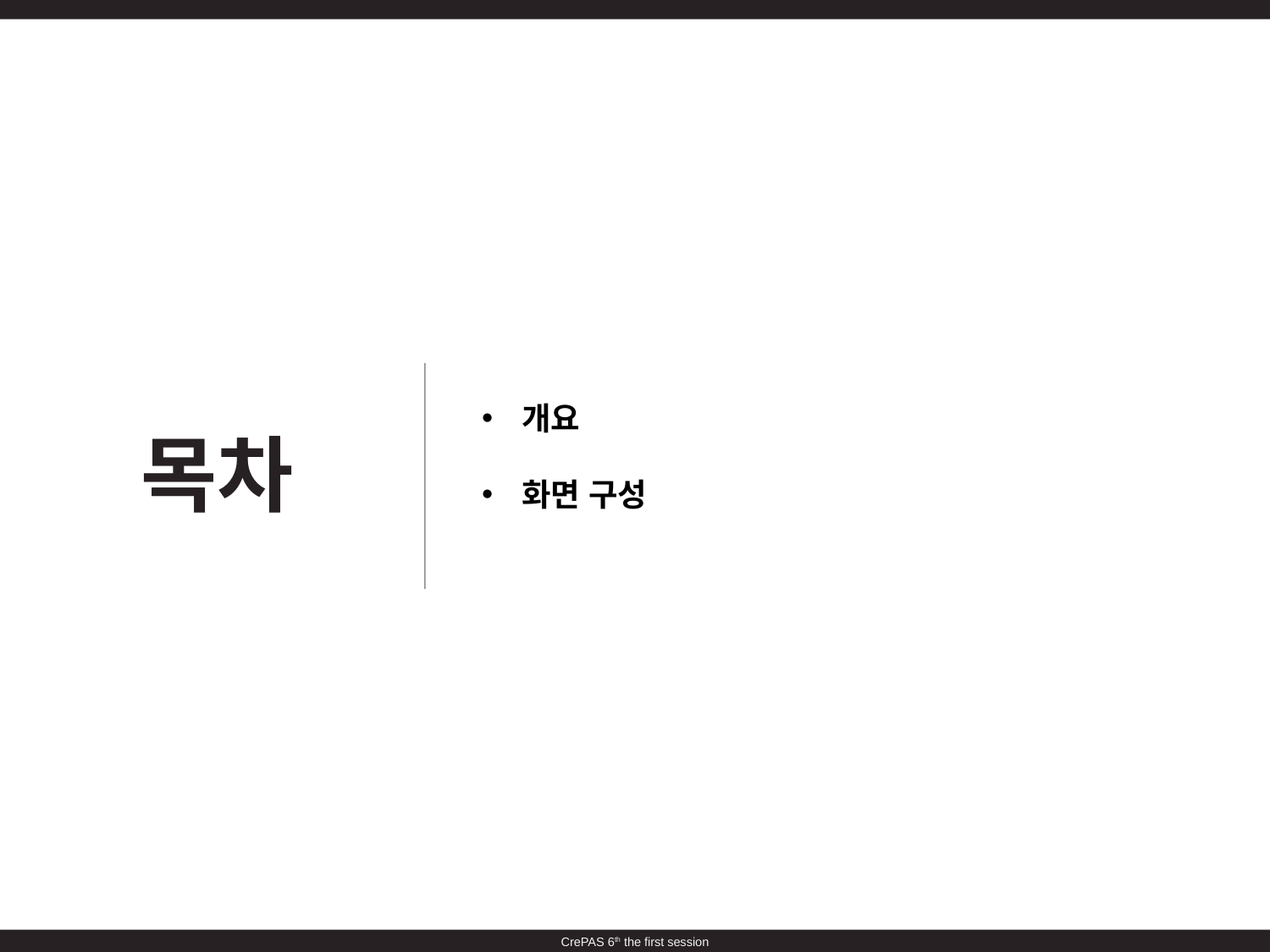

개요

화면 구성

 목차
CrePAS 6th the first session